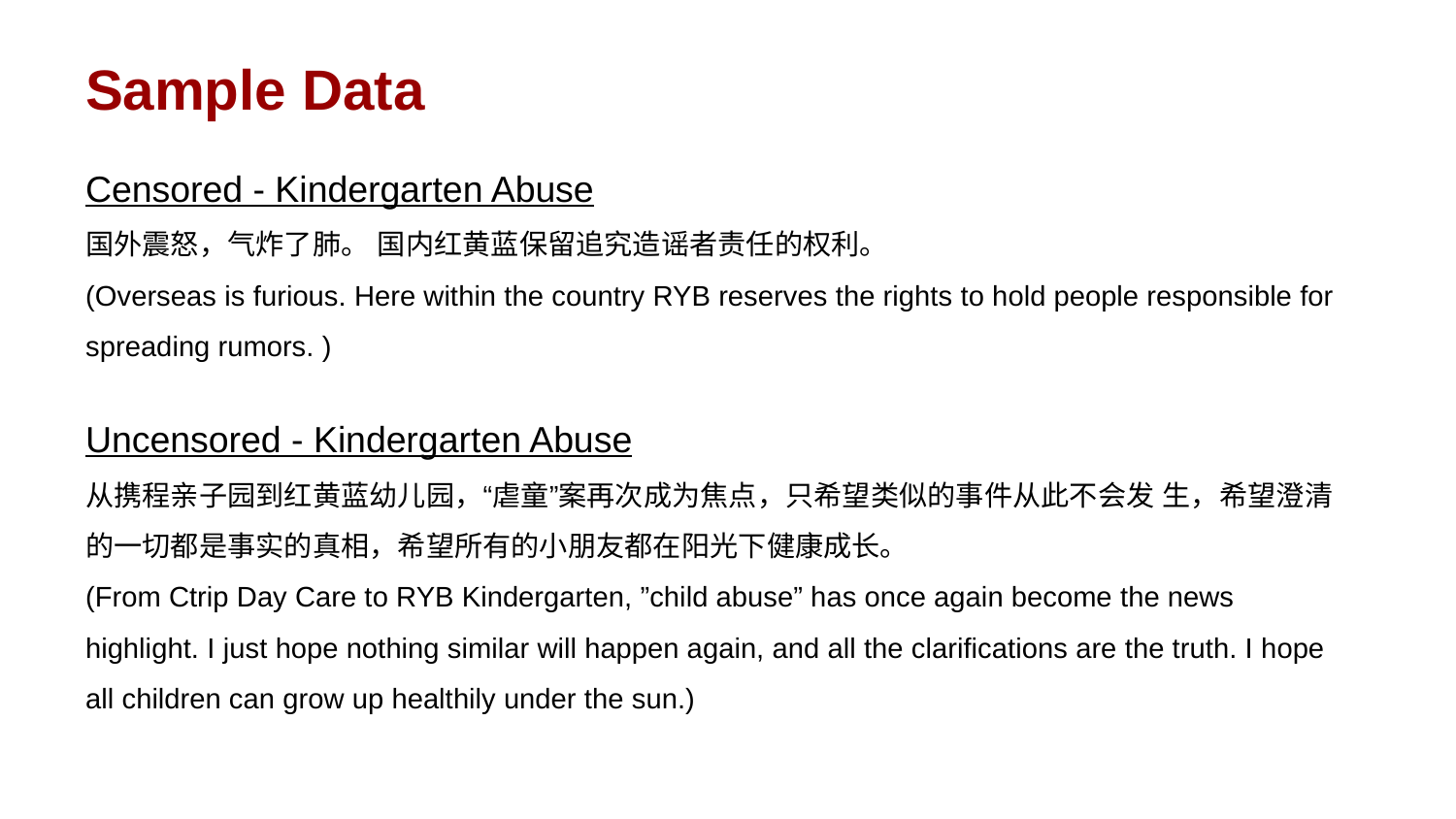

Sample Data
Censored - Kindergarten Abuse
国外震怒，气炸了肺。 国内红黄蓝保留追究造谣者责任的权利。
(Overseas is furious. Here within the country RYB reserves the rights to hold people responsible for spreading rumors. )
Uncensored - Kindergarten Abuse
从携程亲子园到红黄蓝幼儿园，“虐童”案再次成为焦点，只希望类似的事件从此不会发 生，希望澄清的一切都是事实的真相，希望所有的小朋友都在阳光下健康成长。
(From Ctrip Day Care to RYB Kindergarten, ”child abuse” has once again become the news highlight. I just hope nothing similar will happen again, and all the clarifications are the truth. I hope all children can grow up healthily under the sun.)